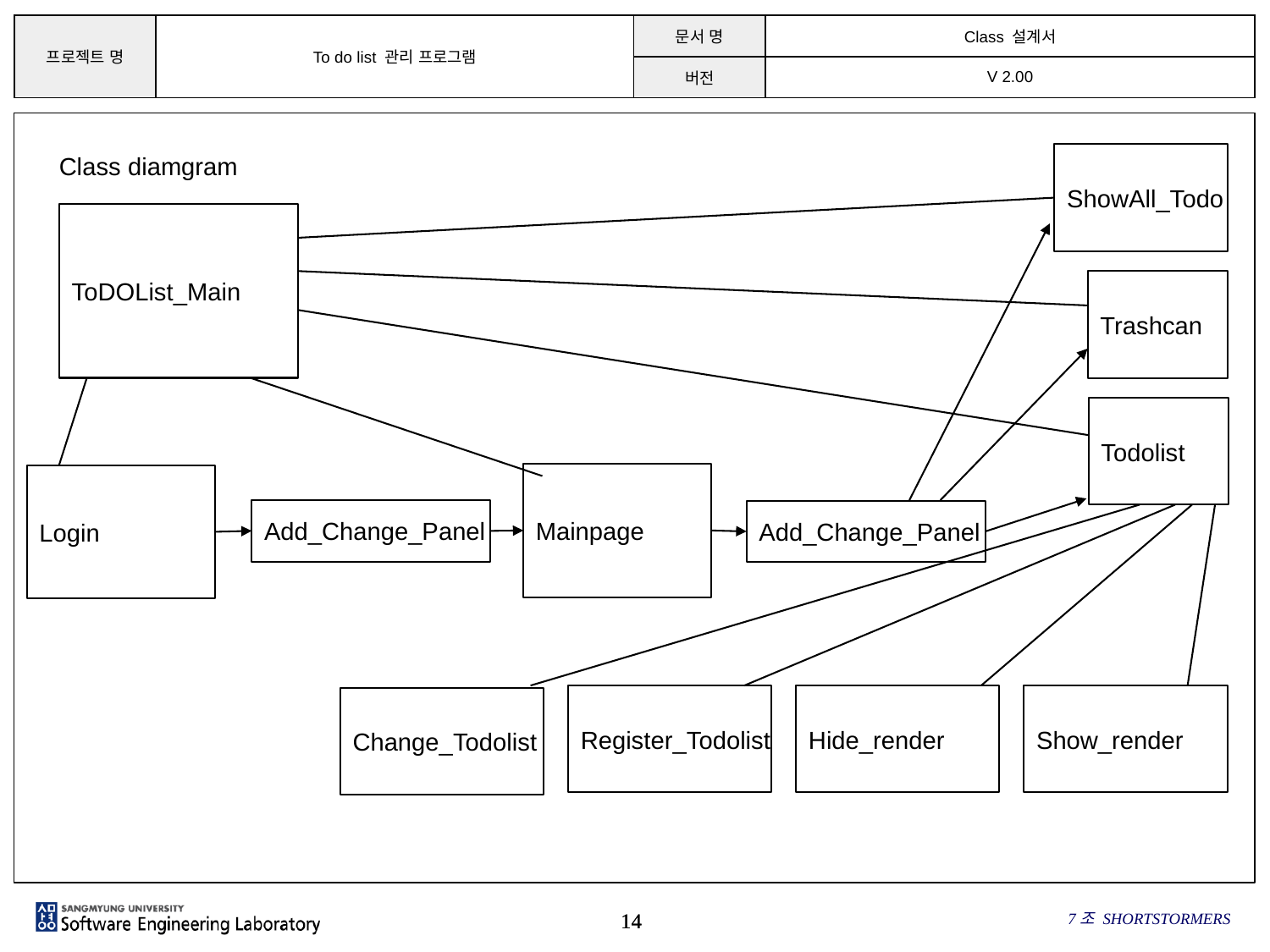

Class diamgram
ShowAll_Todo
ToDOList_Main
Trashcan
Todolist
Mainpage
Login
Add_Change_Panel
Add_Change_Panel
Register_Todolist
Hide_render
Show_render
Change_Todolist
7조 SHORTSTORMERS